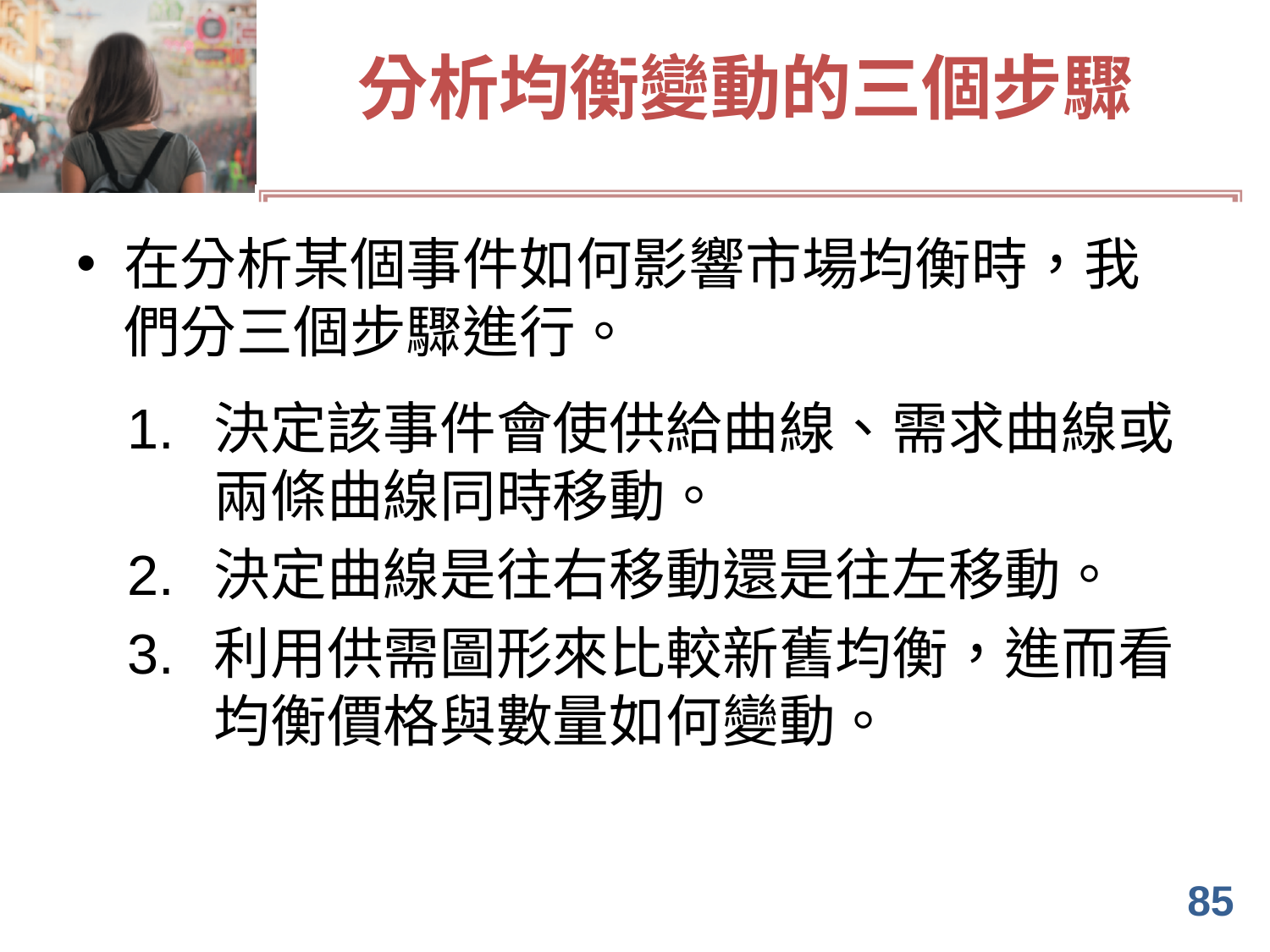

# 分析均衡變動的三個步驟
在分析某個事件如何影響市場均衡時，我們分三個步驟進行。

決定該事件會使供給曲線、需求曲線或兩條曲線同時移動。
決定曲線是往右移動還是往左移動。
利用供需圖形來比較新舊均衡，進而看均衡價格與數量如何變動。
85